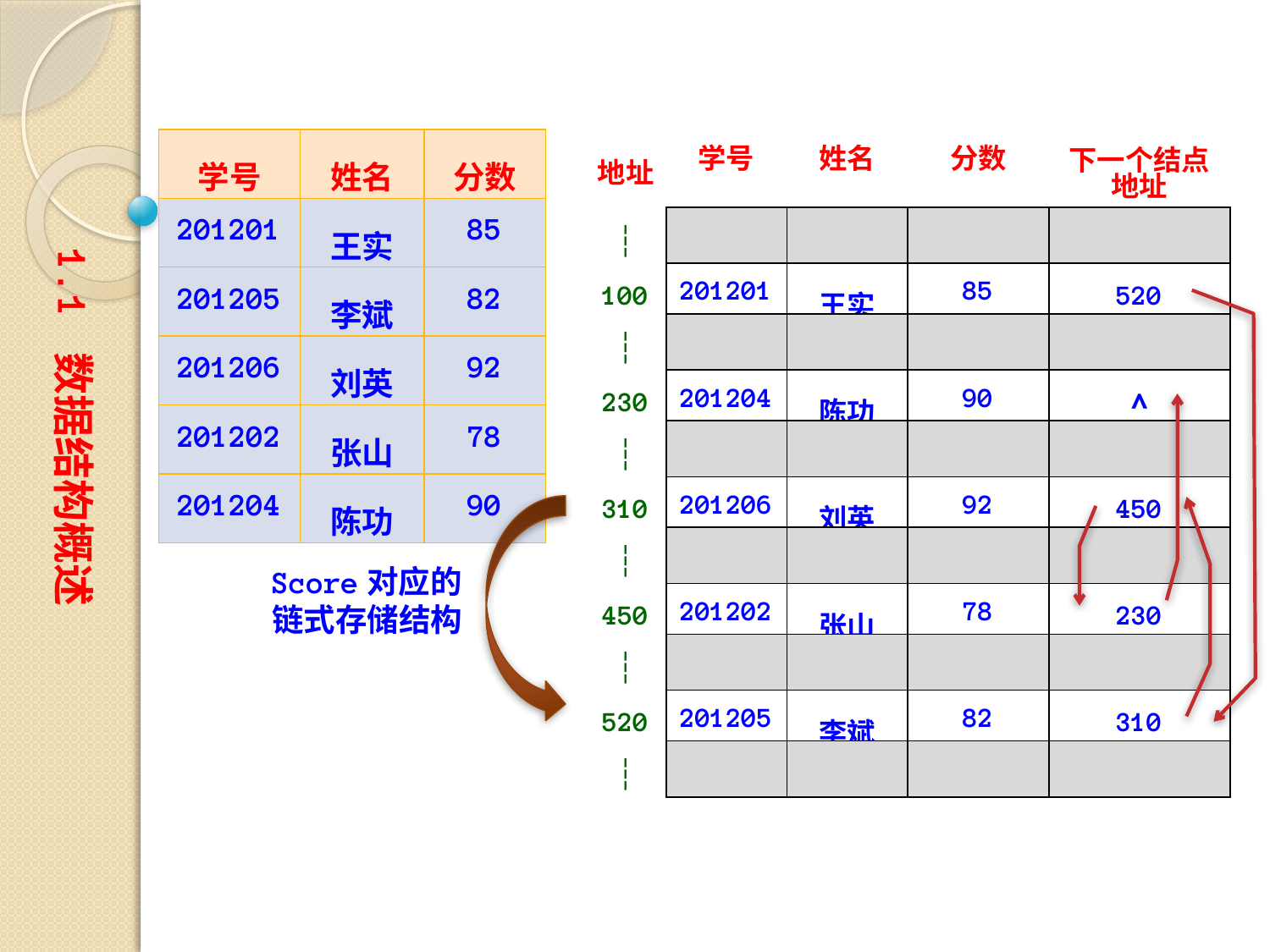

| 学号 | 姓名 | 分数 |
| --- | --- | --- |
| 201201 | 王实 | 85 |
| 201205 | 李斌 | 82 |
| 201206 | 刘英 | 92 |
| 201202 | 张山 | 78 |
| 201204 | 陈功 | 90 |
| 地址 | 学号 | 姓名 | 分数 | 下一个结点地址 |
| --- | --- | --- | --- | --- |
| ┆ |  |  |  |  |
| 100 | 201201 | 王实 | 85 | 520 |
| ┆ |  |  |  |  |
| 230 | 201204 | 陈功 | 90 | ∧ |
| ┆ |  |  |  |  |
| 310 | 201206 | 刘英 | 92 | 450 |
| ┆ |  |  |  |  |
| 450 | 201202 | 张山 | 78 | 230 |
| ┆ |  |  |  |  |
| 520 | 201205 | 李斌 | 82 | 310 |
| ┆ |  |  |  |  |
1.1 数据结构概述

Score对应的链式存储结构